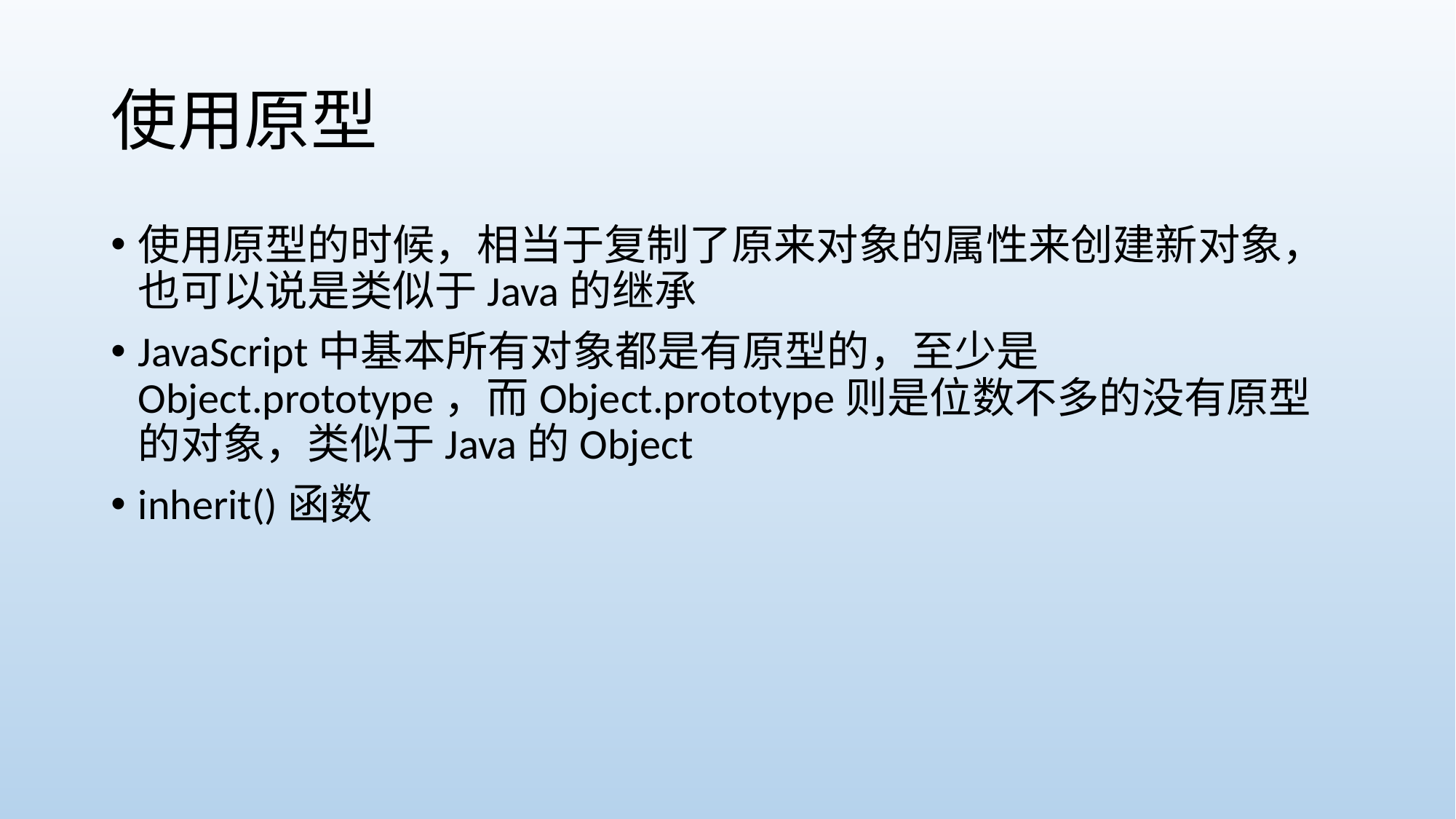

# 使用原型
使用原型的时候，相当于复制了原来对象的属性来创建新对象，也可以说是类似于Java的继承
JavaScript中基本所有对象都是有原型的，至少是Object.prototype，而Object.prototype则是位数不多的没有原型的对象，类似于Java的Object
inherit()函数